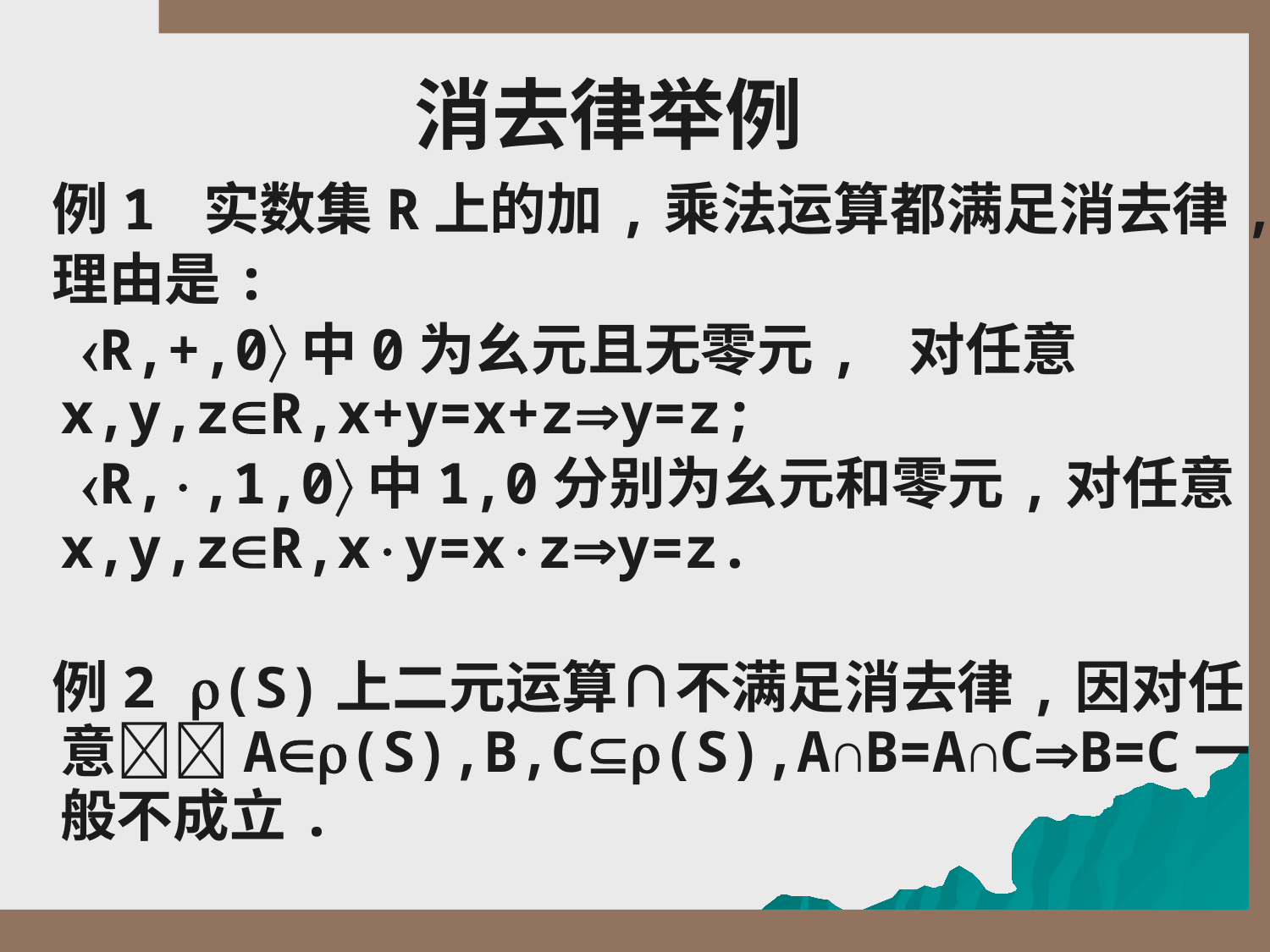

# 消去律举例
  例1 实数集R上的加,乘法运算都满足消去律,
  理由是:
  〈R,+,0〉中0为幺元且无零元, 对任意x,y,z∈R,x+y=x+z⇒y=z;
  〈R,⋅,1,0〉中1,0分别为幺元和零元,对任意x,y,z∈R,x⋅y=x⋅z⇒y=z.

  例2 ρ(S)上二元运算∩不满足消去律,因对任意∅≠A∈ρ(S),B,C⊆ρ(S),A∩B=A∩C⇒B=C一般不成立.

31